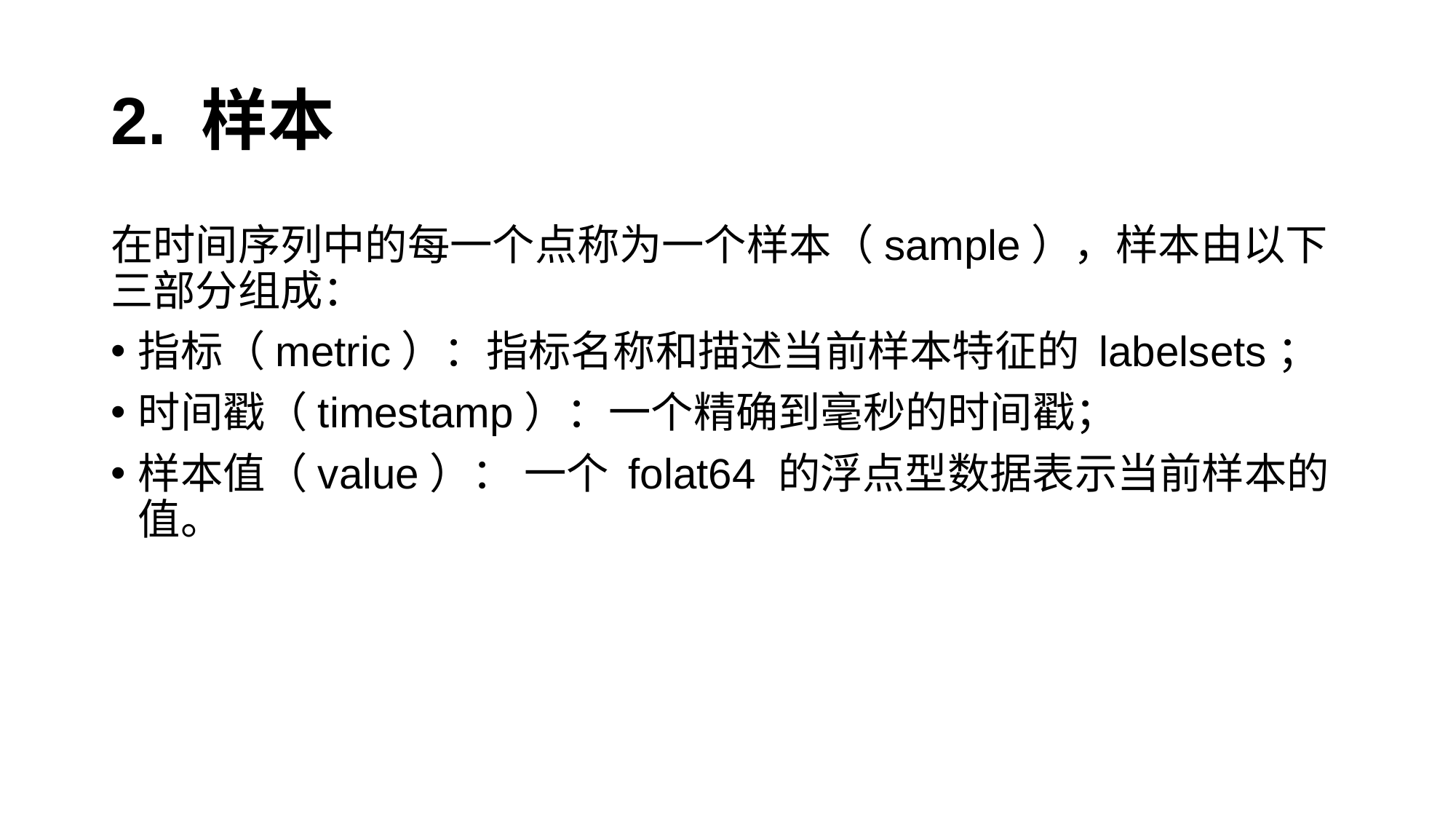

# 2. 样本
在时间序列中的每一个点称为一个样本（sample），样本由以下三部分组成：
指标（metric）：指标名称和描述当前样本特征的 labelsets；
时间戳（timestamp）：一个精确到毫秒的时间戳；
样本值（value）： 一个 folat64 的浮点型数据表示当前样本的值。